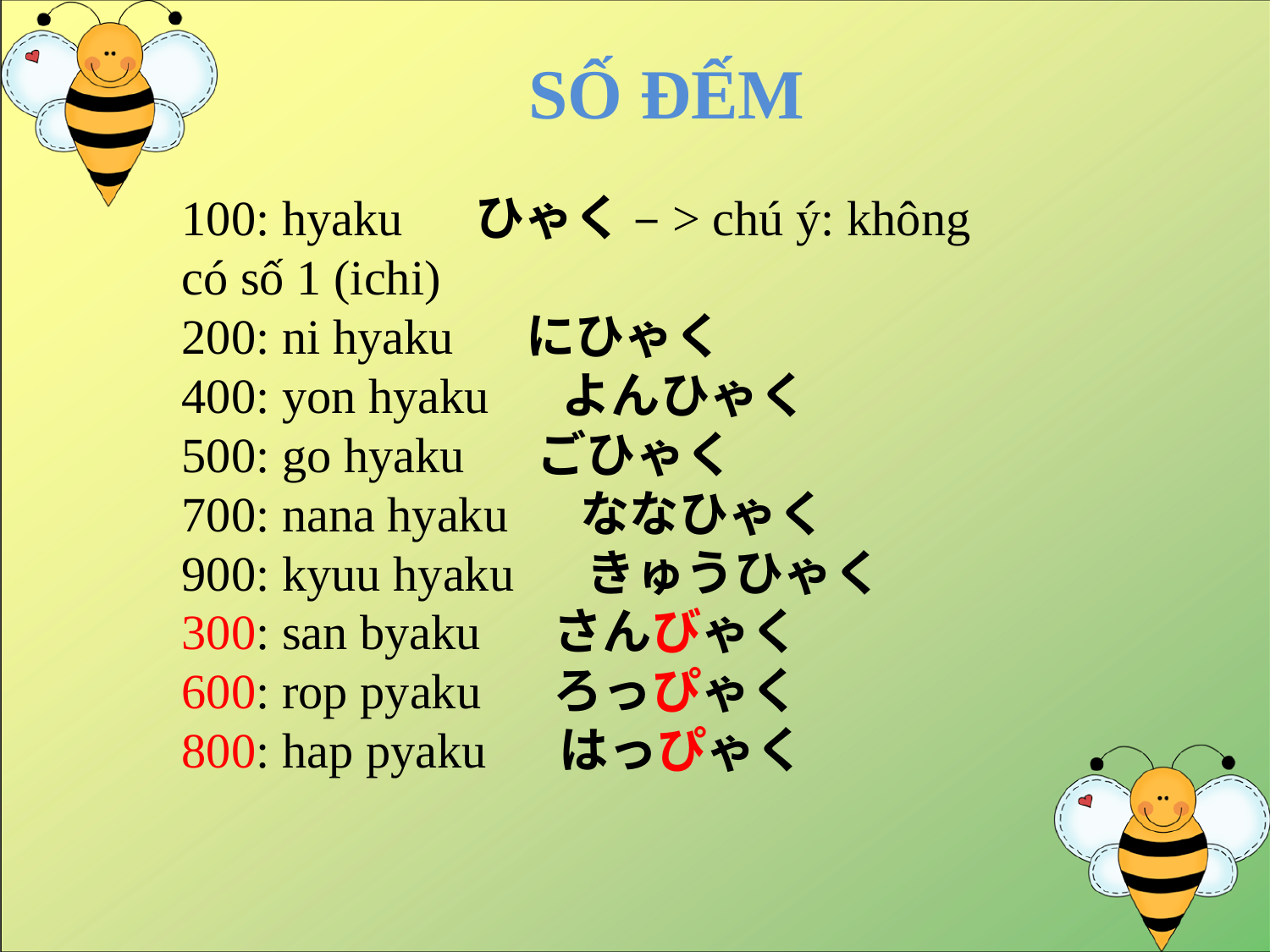

SỐ ĐẾM
100: hyaku　 ひゃく –> chú ý: không có số 1 (ichi)
200: ni hyaku　 にひゃく
400: yon hyaku　 よんひゃく
500: go hyaku　 ごひゃく
700: nana hyaku　 ななひゃく
900: kyuu hyaku　 きゅうひゃく
300: san byaku　 さんびゃく
600: rop pyaku　 ろっぴゃく
800: hap pyaku　 はっぴゃく